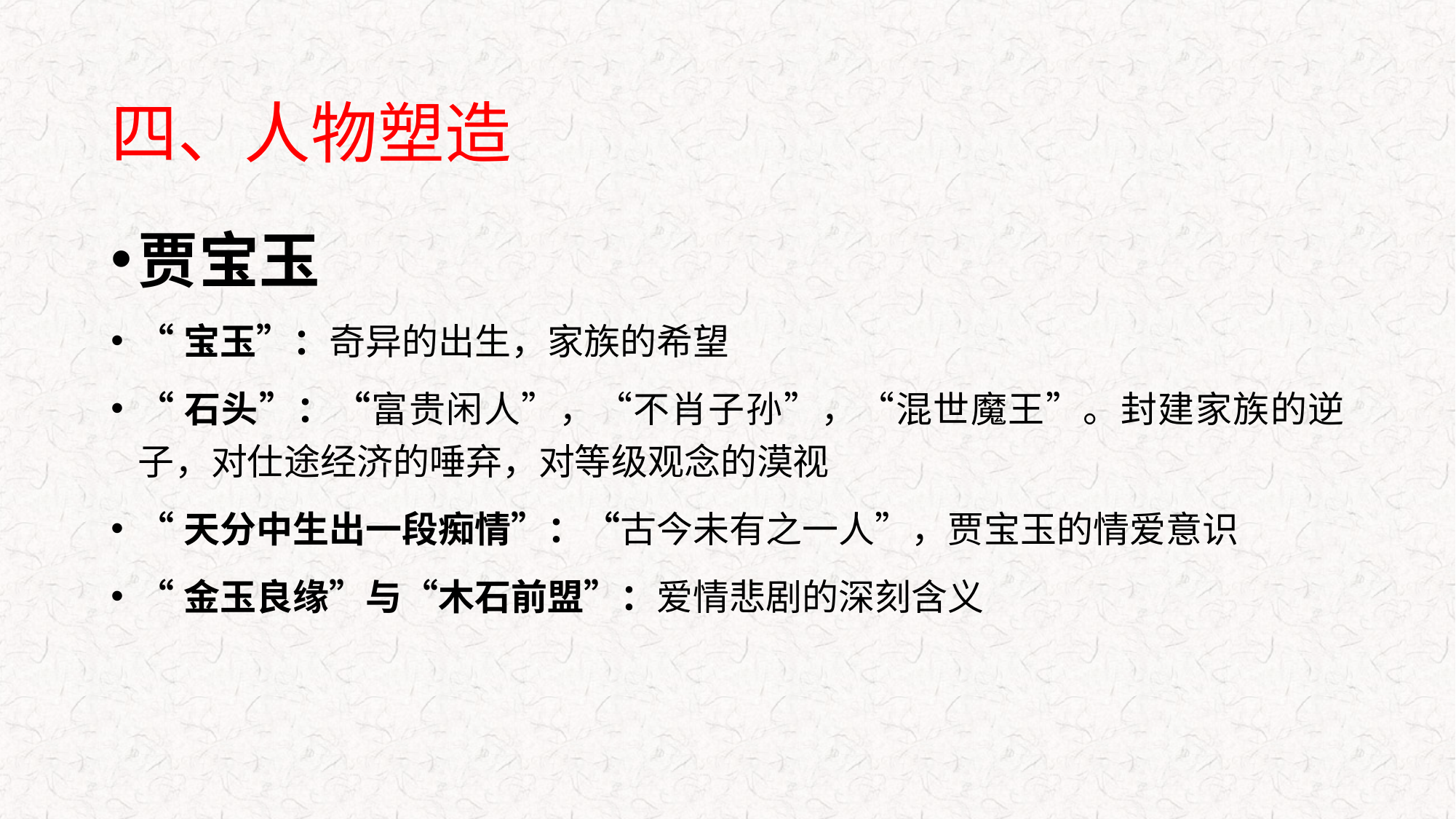

# 四、人物塑造
贾宝玉
“宝玉”：奇异的出生，家族的希望
“石头”：“富贵闲人”，“不肖子孙”，“混世魔王”。封建家族的逆子，对仕途经济的唾弃，对等级观念的漠视
“天分中生出一段痴情”：“古今未有之一人”，贾宝玉的情爱意识
“金玉良缘”与“木石前盟”：爱情悲剧的深刻含义